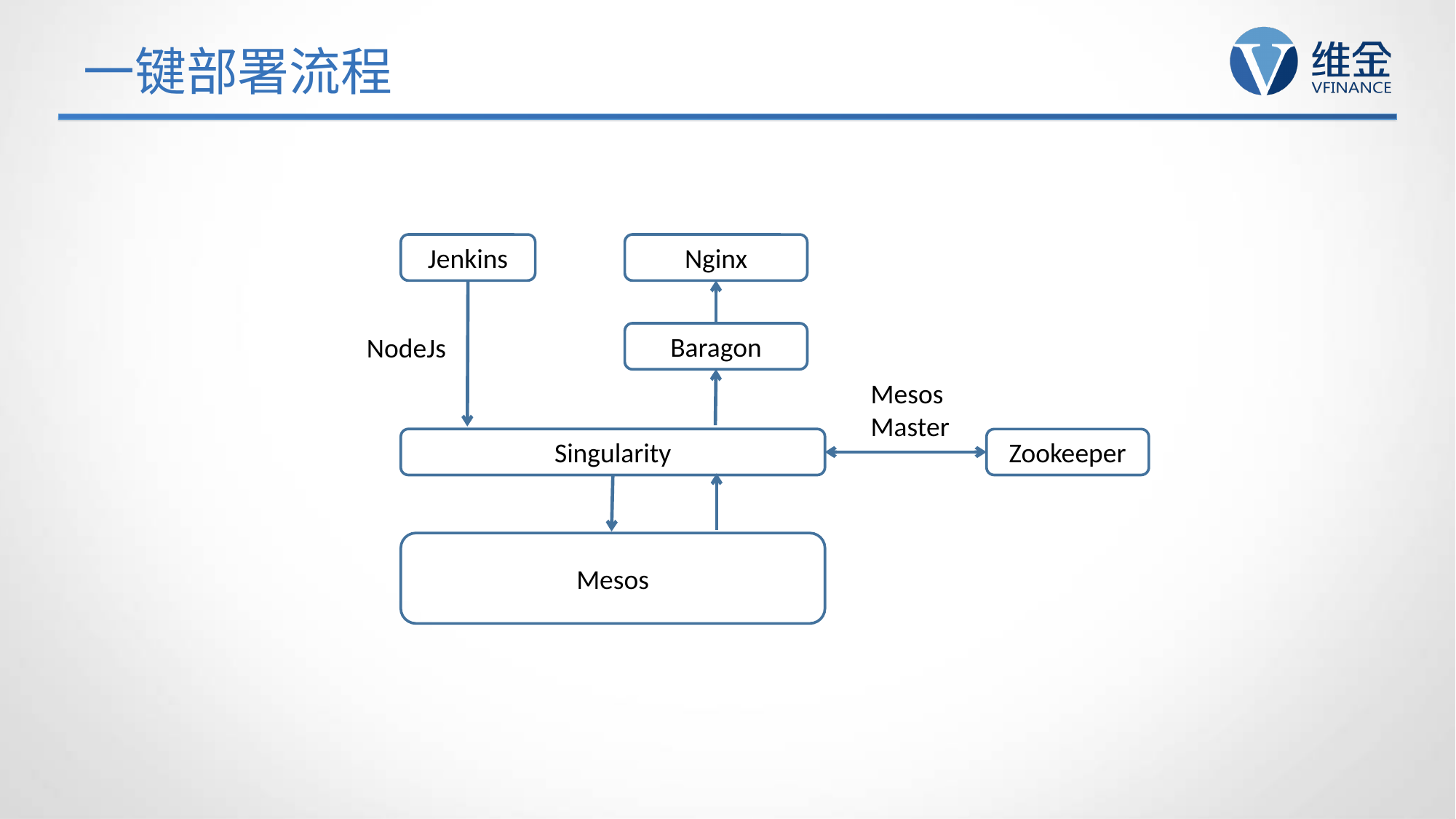

# 一键部署流程
Jenkins
Nginx
NodeJs
Baragon
Mesos Master
Zookeeper
Singularity
Mesos